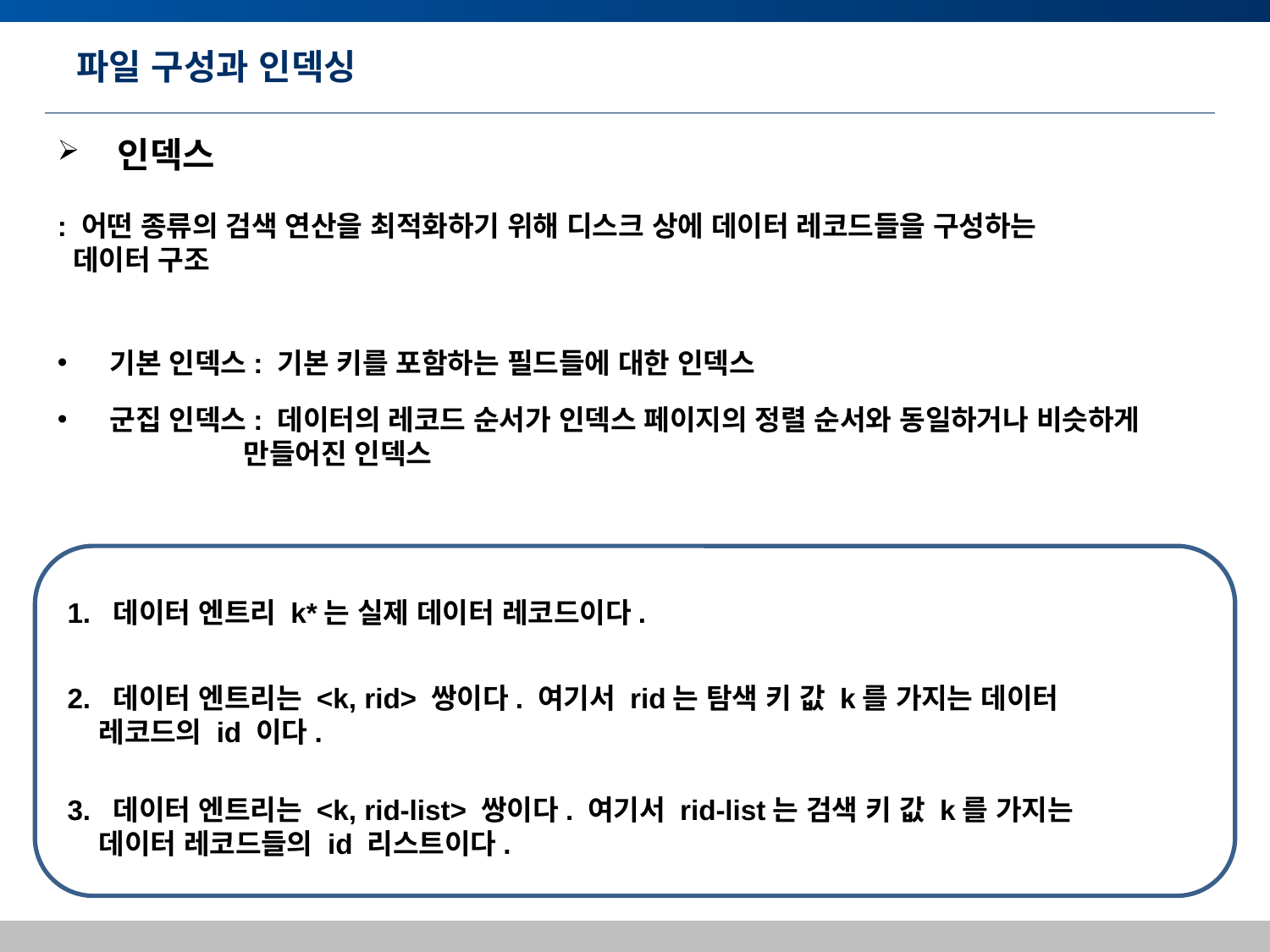

# 파일 구성과 인덱싱
   인덱스

: 어떤 종류의 검색 연산을 최적화하기 위해 디스크 상에 데이터 레코드들을 구성하는
  데이터 구조
  기본 인덱스: 기본 키를 포함하는 필드들에 대한 인덱스
  군집 인덱스: 데이터의 레코드 순서가 인덱스 페이지의 정렬 순서와 동일하거나 비슷하게
                    만들어진 인덱스

1.  데이터 엔트리 k*는 실제 데이터 레코드이다.
2.  데이터 엔트리는 <k, rid> 쌍이다. 여기서 rid는 탐색 키 값 k를 가지는 데이터
    레코드의 id 이다.
3.  데이터 엔트리는 <k, rid-list> 쌍이다. 여기서 rid-list는 검색 키 값 k를 가지는
    데이터 레코드들의 id 리스트이다.